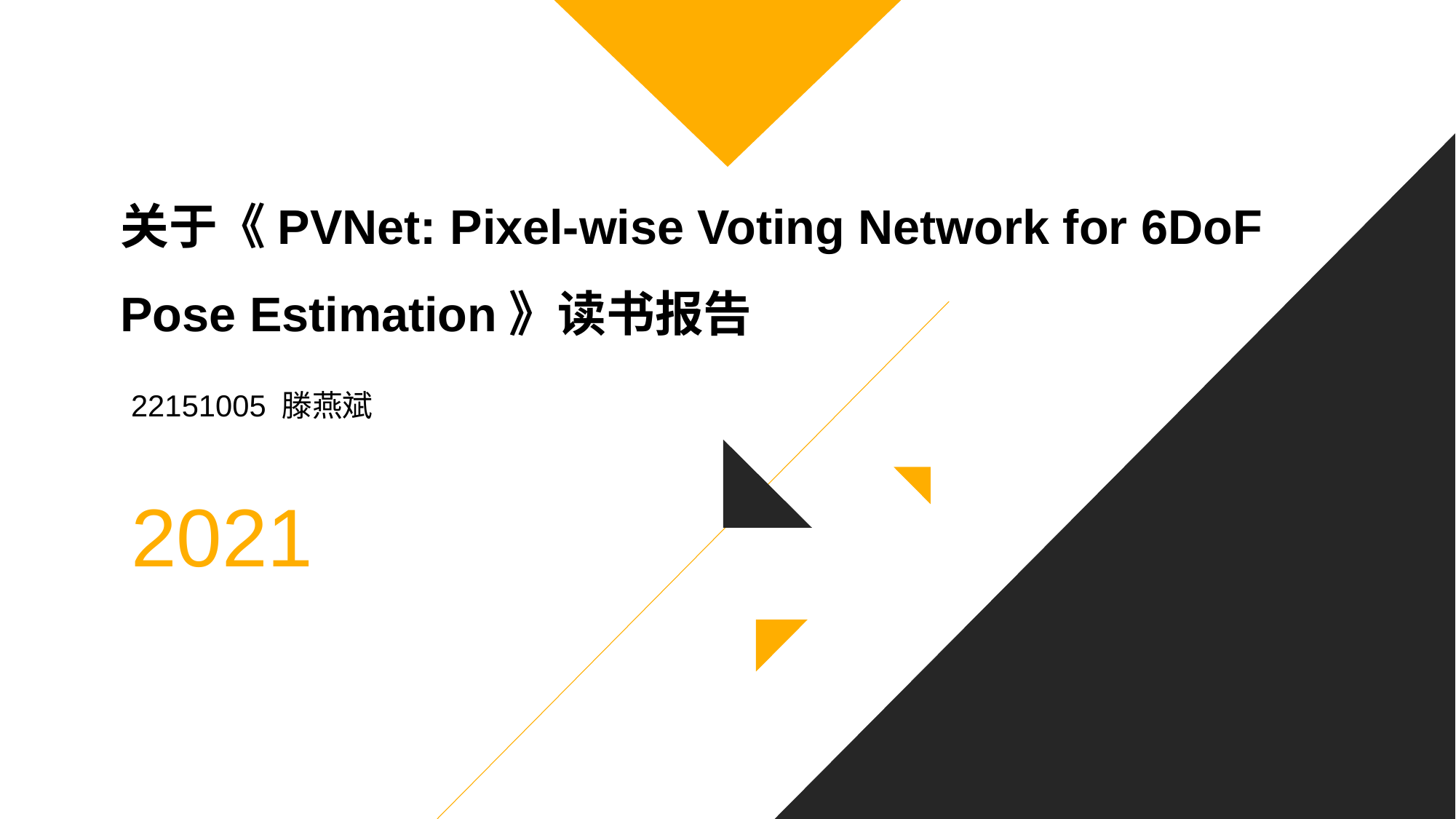

# 关于《PVNet: Pixel-wise Voting Network for 6DoF Pose Estimation》读书报告
22151005 滕燕斌
2021